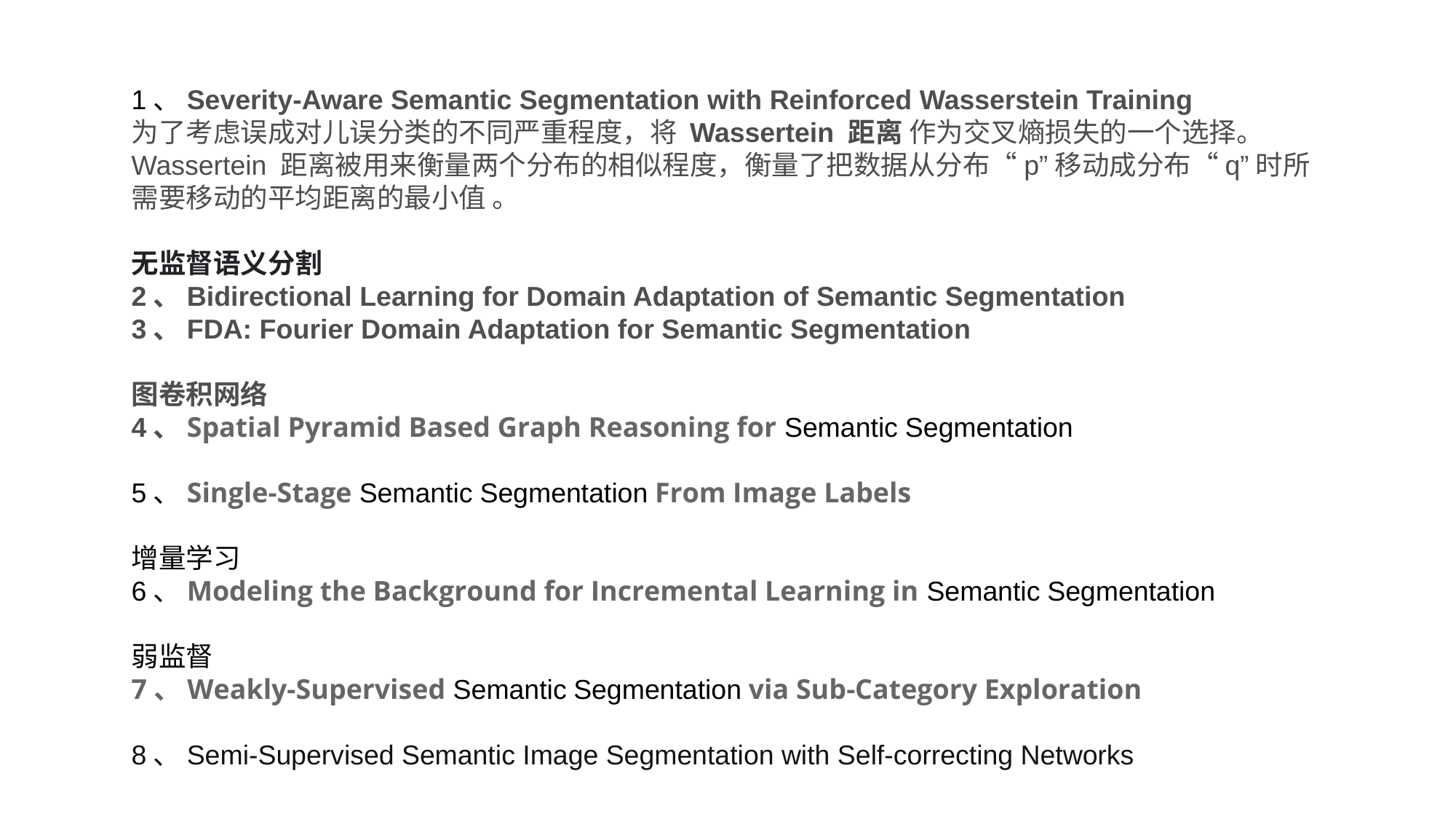

1、Severity-Aware Semantic Segmentation with Reinforced Wasserstein Training
为了考虑误成对儿误分类的不同严重程度，将 Wassertein 距离 作为交叉熵损失的一个选择。
Wassertein 距离被用来衡量两个分布的相似程度，衡量了把数据从分布“p”移动成分布“q”时所需要移动的平均距离的最小值 。

无监督语义分割
2、Bidirectional Learning for Domain Adaptation of Semantic Segmentation
3、FDA: Fourier Domain Adaptation for Semantic Segmentation

图卷积网络
4、Spatial Pyramid Based Graph Reasoning for Semantic Segmentation

5、Single-Stage Semantic Segmentation From Image Labels

增量学习
6、Modeling the Background for Incremental Learning in Semantic Segmentation

弱监督
7、Weakly-Supervised Semantic Segmentation via Sub-Category Exploration

8、Semi-Supervised Semantic Image Segmentation with Self-correcting Networks